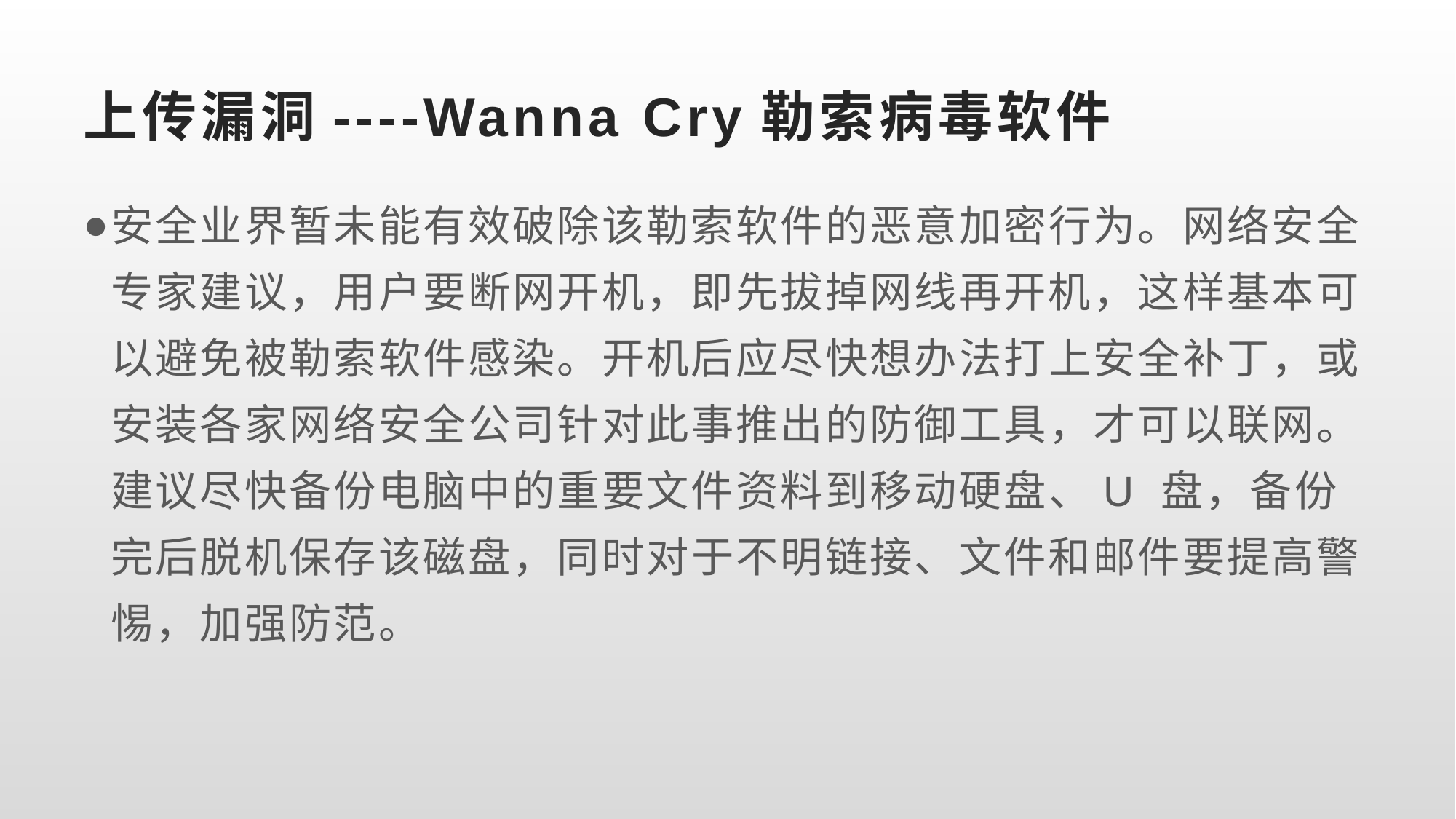

# 上传漏洞----Wanna Cry勒索病毒软件
安全业界暂未能有效破除该勒索软件的恶意加密行为。网络安全专家建议，用户要断网开机，即先拔掉网线再开机，这样基本可以避免被勒索软件感染。开机后应尽快想办法打上安全补丁，或安装各家网络安全公司针对此事推出的防御工具，才可以联网。建议尽快备份电脑中的重要文件资料到移动硬盘、U 盘，备份完后脱机保存该磁盘，同时对于不明链接、文件和邮件要提高警惕，加强防范。